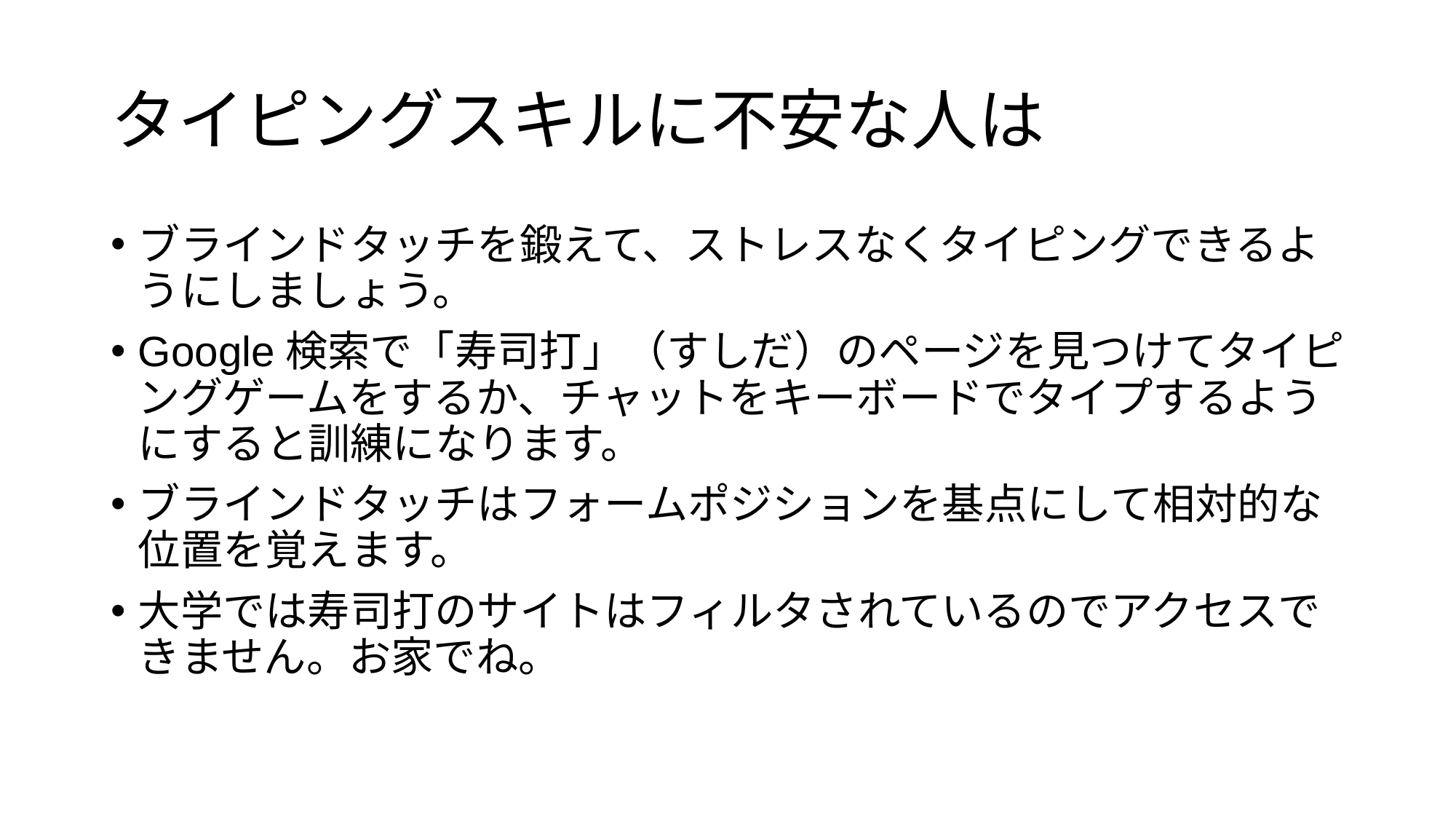

# タイピングスキルに不安な人は
ブラインドタッチを鍛えて、ストレスなくタイピングできるようにしましょう。
Google検索で「寿司打」（すしだ）のページを見つけてタイピングゲームをするか、チャットをキーボードでタイプするようにすると訓練になります。
ブラインドタッチはフォームポジションを基点にして相対的な位置を覚えます。
大学では寿司打のサイトはフィルタされているのでアクセスできません。お家でね。